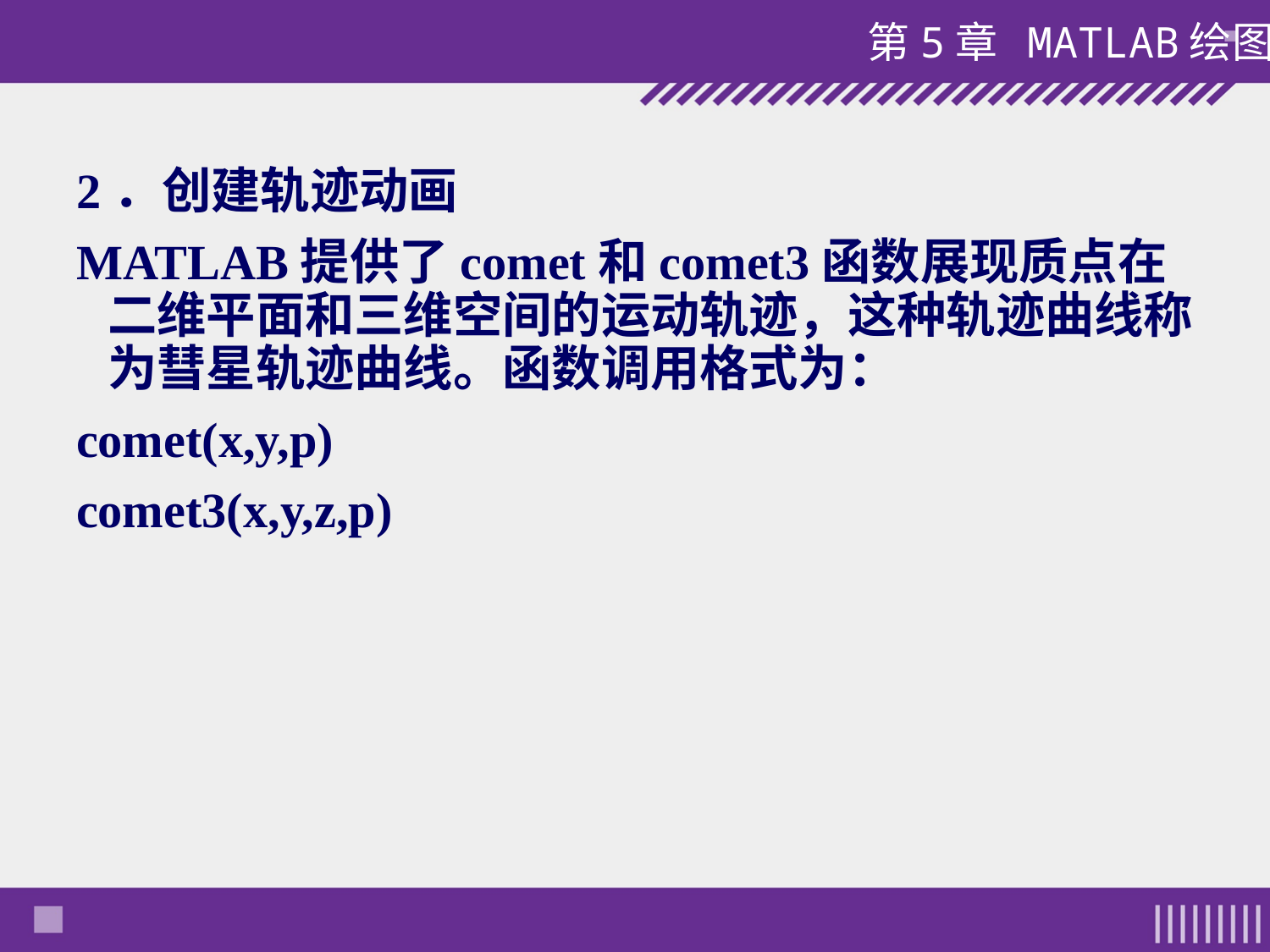

#
2．创建轨迹动画
MATLAB提供了comet和comet3函数展现质点在二维平面和三维空间的运动轨迹，这种轨迹曲线称为彗星轨迹曲线。函数调用格式为：
comet(x,y,p)
comet3(x,y,z,p)